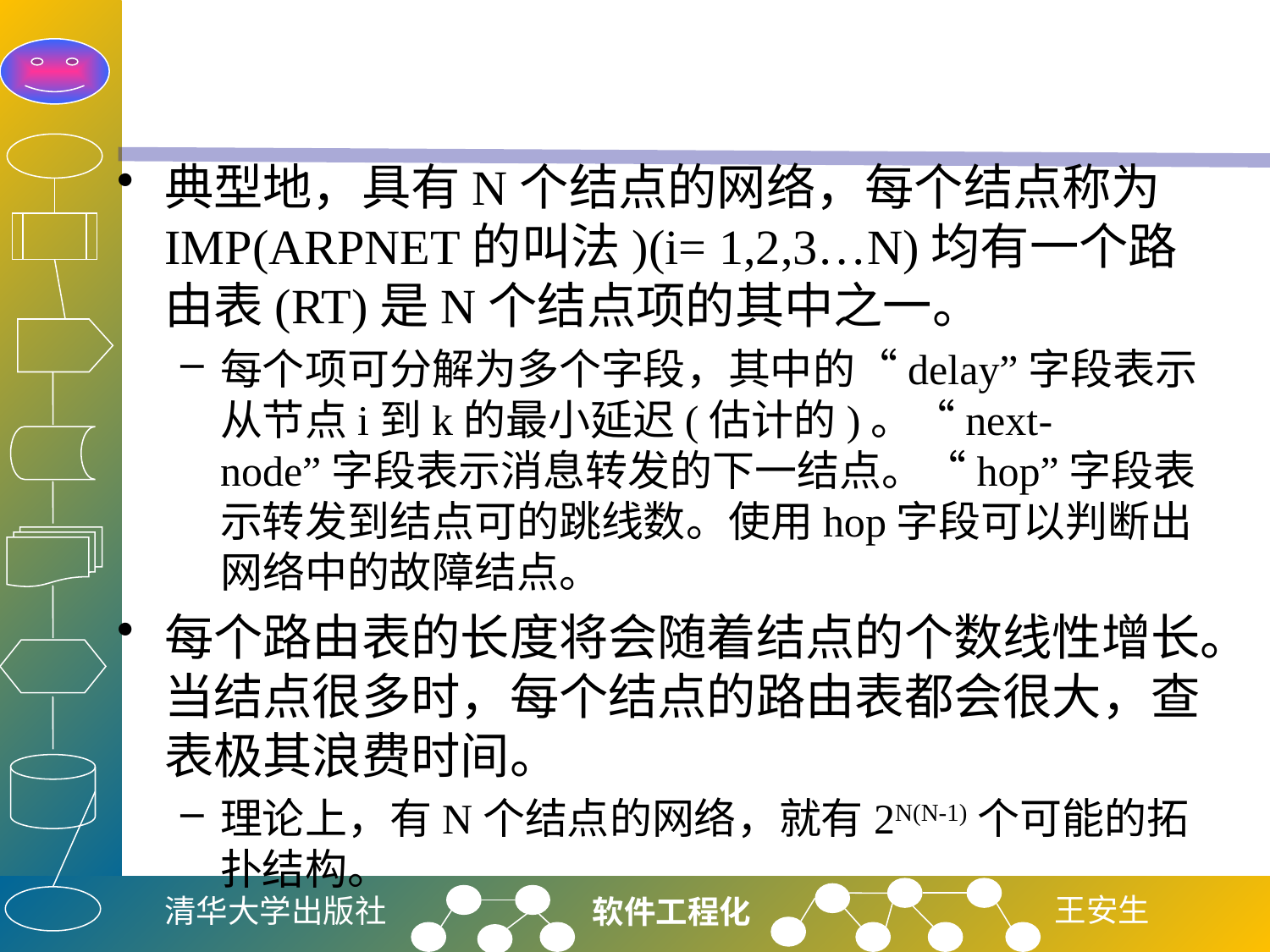

#
典型地，具有N个结点的网络，每个结点称为IMP(ARPNET的叫法)(i= 1,2,3…N)均有一个路由表(RT)是N个结点项的其中之一。
每个项可分解为多个字段，其中的“delay”字段表示从节点i到k的最小延迟(估计的)。“next-node”字段表示消息转发的下一结点。“hop”字段表示转发到结点可的跳线数。使用hop字段可以判断出网络中的故障结点。
每个路由表的长度将会随着结点的个数线性增长。当结点很多时，每个结点的路由表都会很大，查表极其浪费时间。
理论上，有N个结点的网络，就有2N(N-1)个可能的拓扑结构。